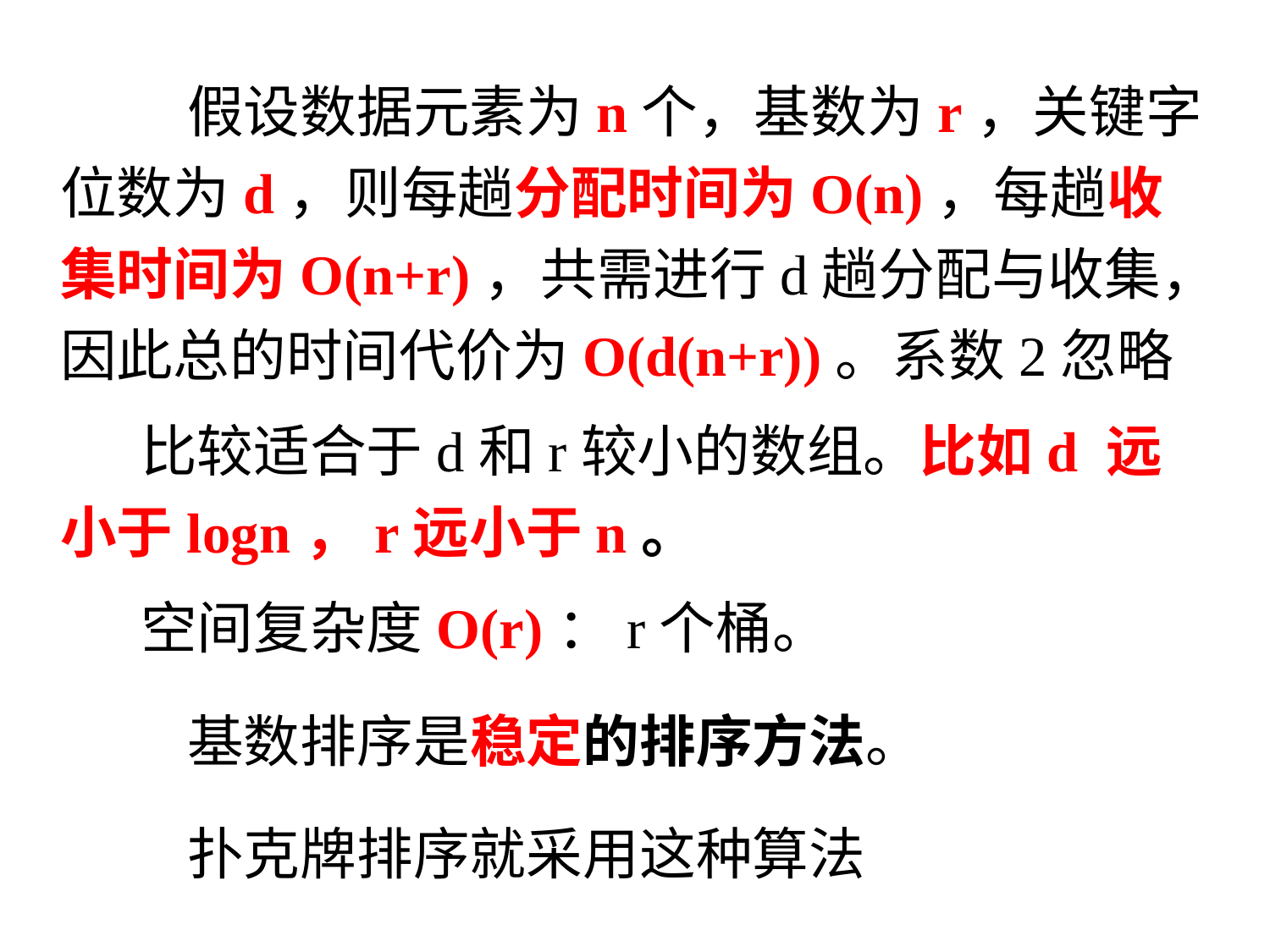

假设数据元素为n个，基数为r，关键字位数为d，则每趟分配时间为O(n)，每趟收集时间为O(n+r)，共需进行d趟分配与收集，因此总的时间代价为O(d(n+r))。系数2忽略
         比较适合于d和r较小的数组。比如d 远小于logn，r远小于n。
         空间复杂度O(r)：r个桶。
		基数排序是稳定的排序方法。
   		扑克牌排序就采用这种算法